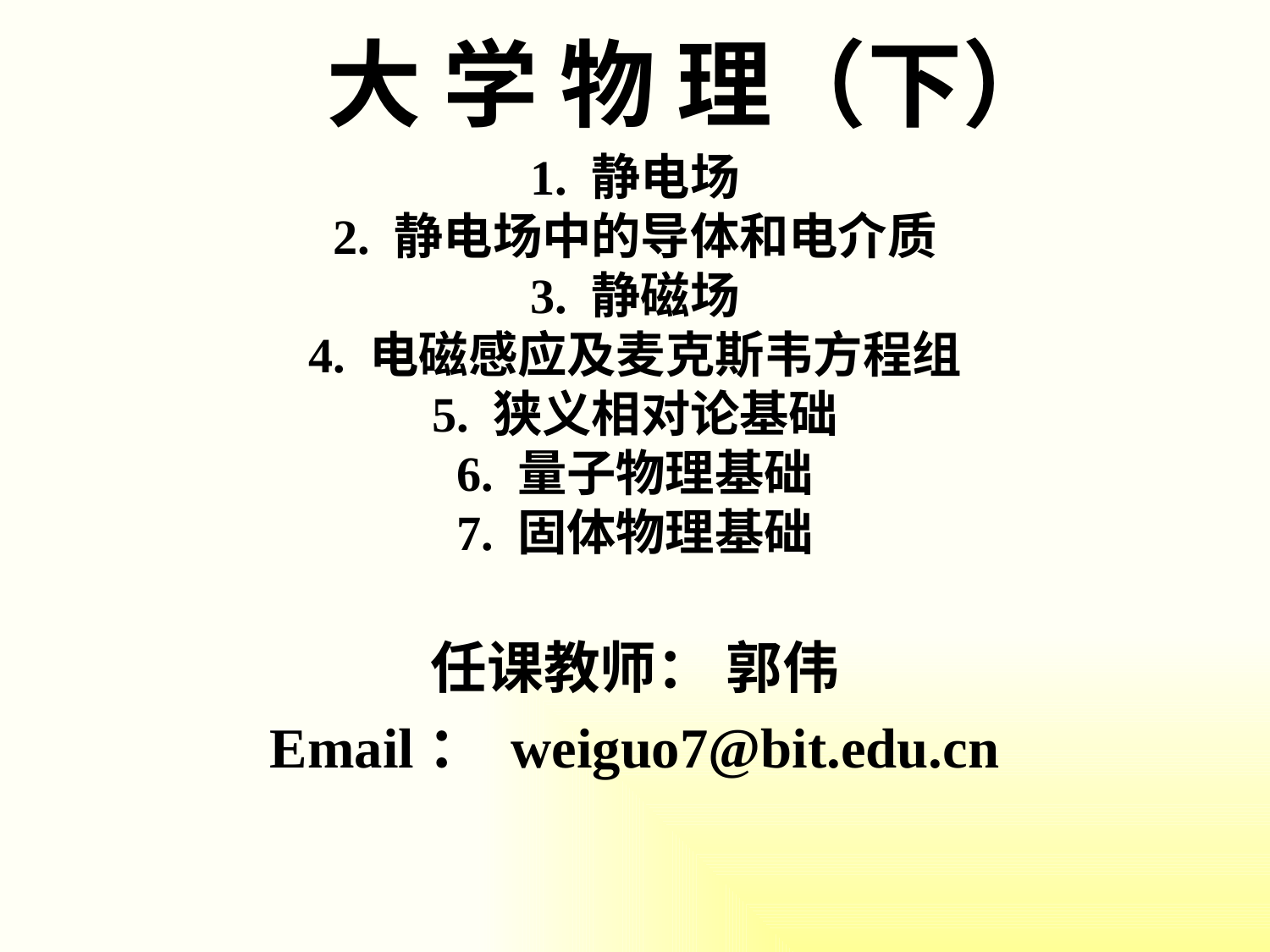

大 学 物 理（下）
# 1. 静电场 2. 静电场中的导体和电介质 3. 静磁场 4. 电磁感应及麦克斯韦方程组 5. 狭义相对论基础 6. 量子物理基础 7. 固体物理基础
任课教师： 郭伟
Email： weiguo7@bit.edu.cn